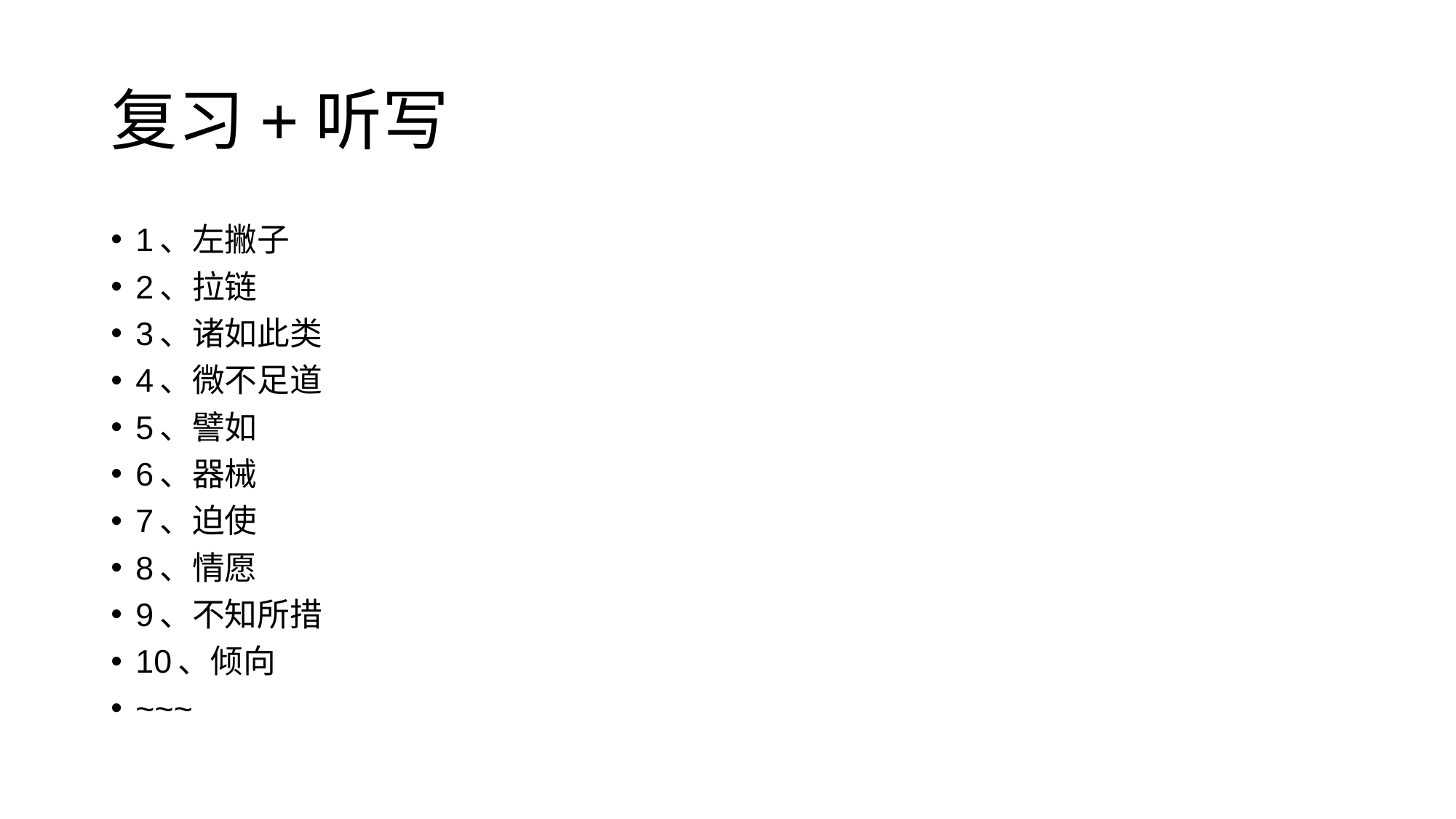

# 复习+听写
1、左撇子
2、拉链
3、诸如此类
4、微不足道
5、譬如
6、器械
7、迫使
8、情愿
9、不知所措
10、倾向
~~~